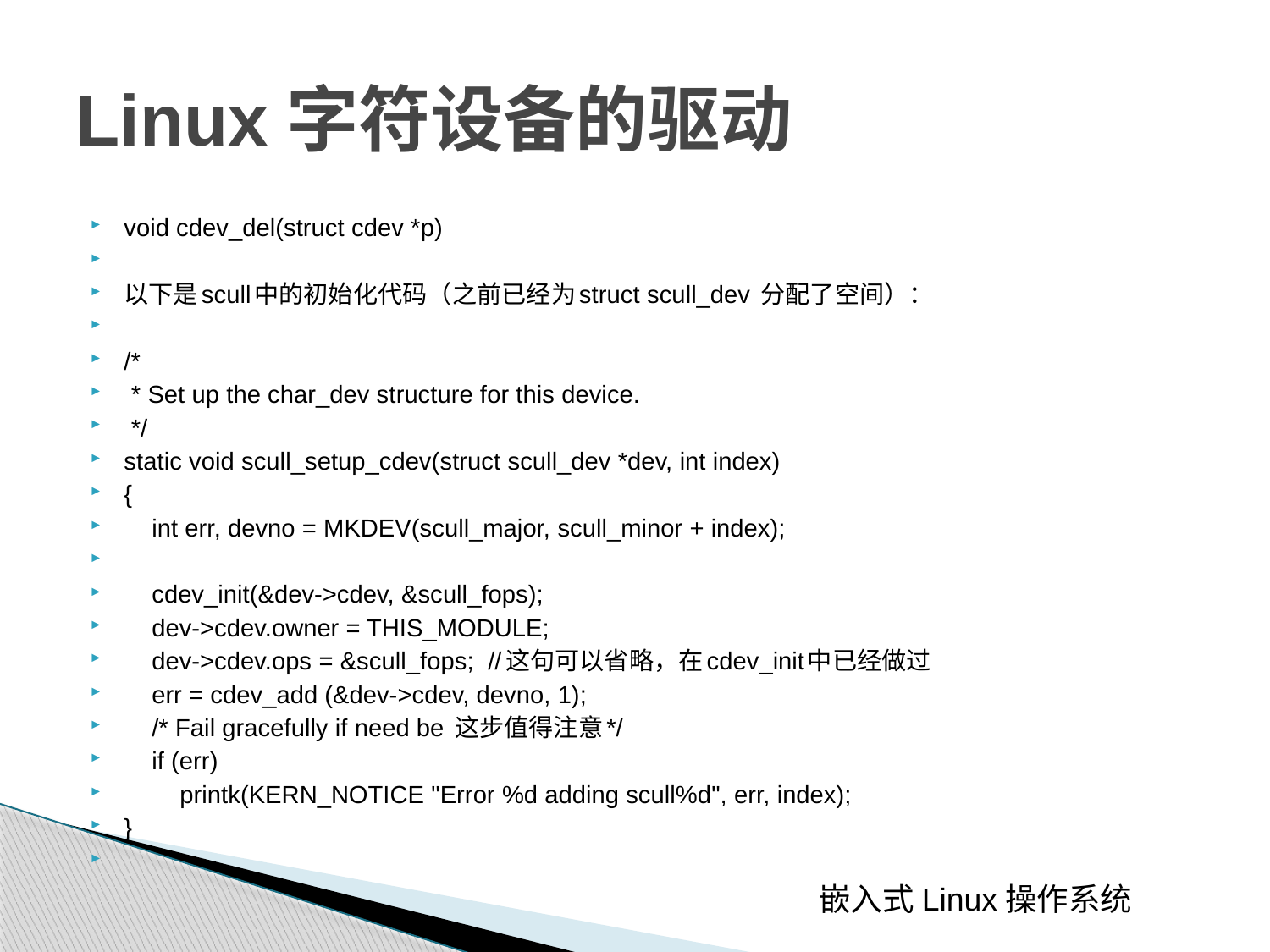

# Linux字符设备的驱动
void cdev_del(struct cdev *p)

以下是scull中的初始化代码（之前已经为struct scull_dev 分配了空间）：

/*
 * Set up the char_dev structure for this device.
 */
static void scull_setup_cdev(struct scull_dev *dev, int index)
{
    int err, devno = MKDEV(scull_major, scull_minor + index);

    cdev_init(&dev->cdev, &scull_fops);
    dev->cdev.owner = THIS_MODULE;
    dev->cdev.ops = &scull_fops;  //这句可以省略，在cdev_init中已经做过
    err = cdev_add (&dev->cdev, devno, 1);
    /* Fail gracefully if need be 这步值得注意*/
    if (err)
        printk(KERN_NOTICE "Error %d adding scull%d", err, index);
}

         嵌入式Linux操作系统